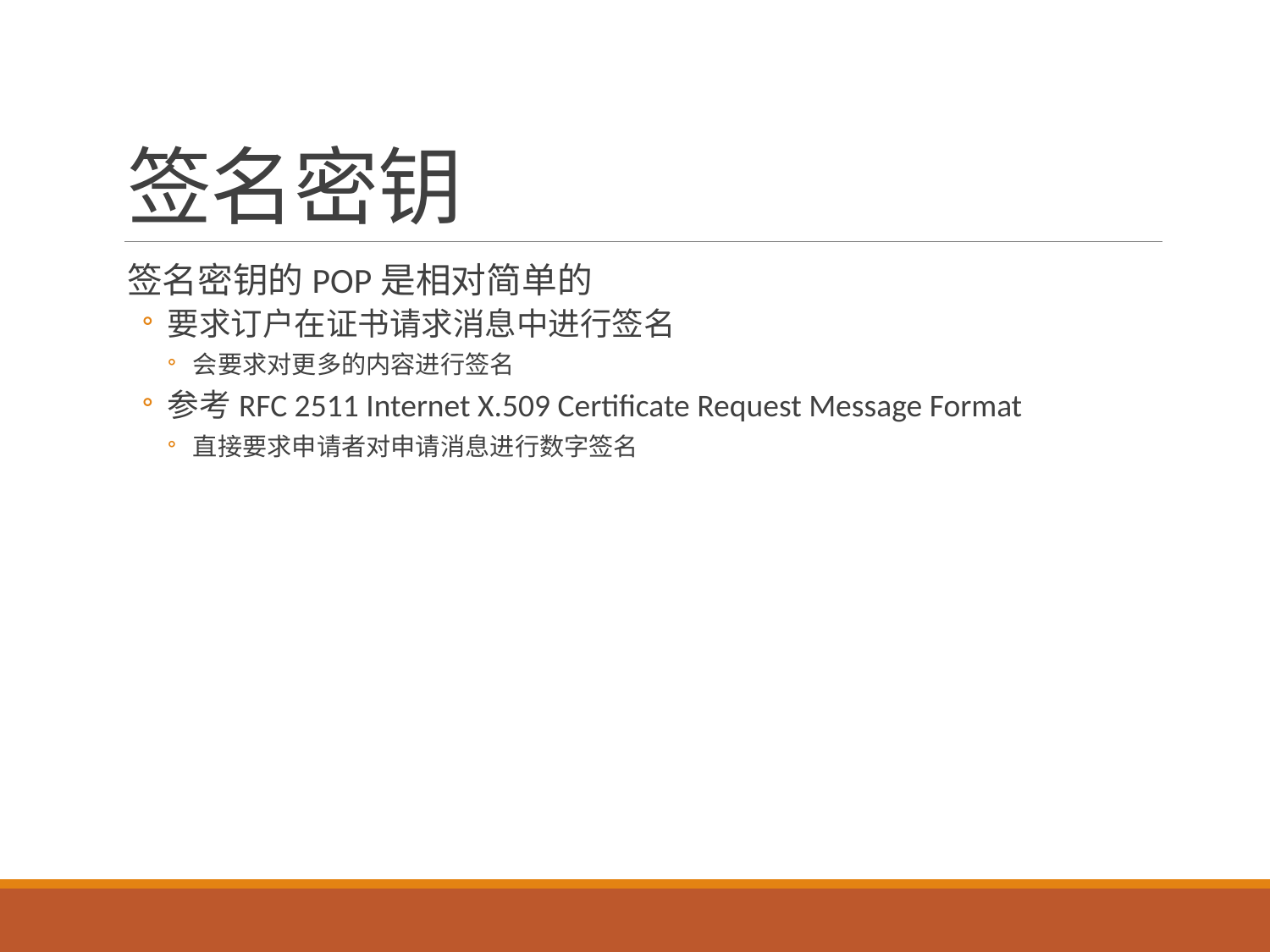

# 签名密钥
签名密钥的POP是相对简单的
要求订户在证书请求消息中进行签名
会要求对更多的内容进行签名
参考RFC 2511 Internet X.509 Certificate Request Message Format
直接要求申请者对申请消息进行数字签名
9